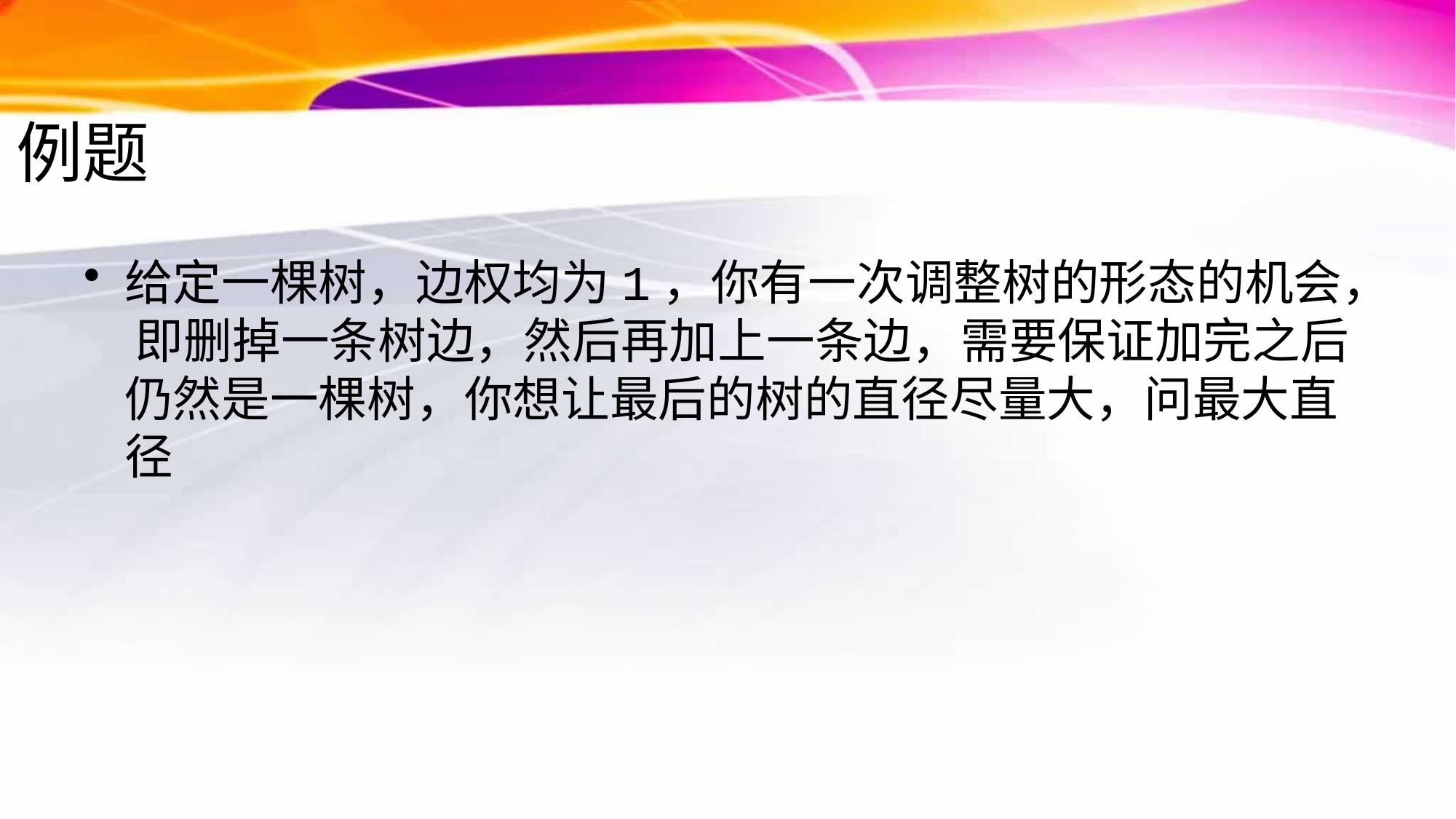

# 例题
给定一棵树，边权均为1，你有一次调整树的形态的机会， 即删掉一条树边，然后再加上一条边，需要保证加完之后仍然是一棵树，你想让最后的树的直径尽量大，问最大直径